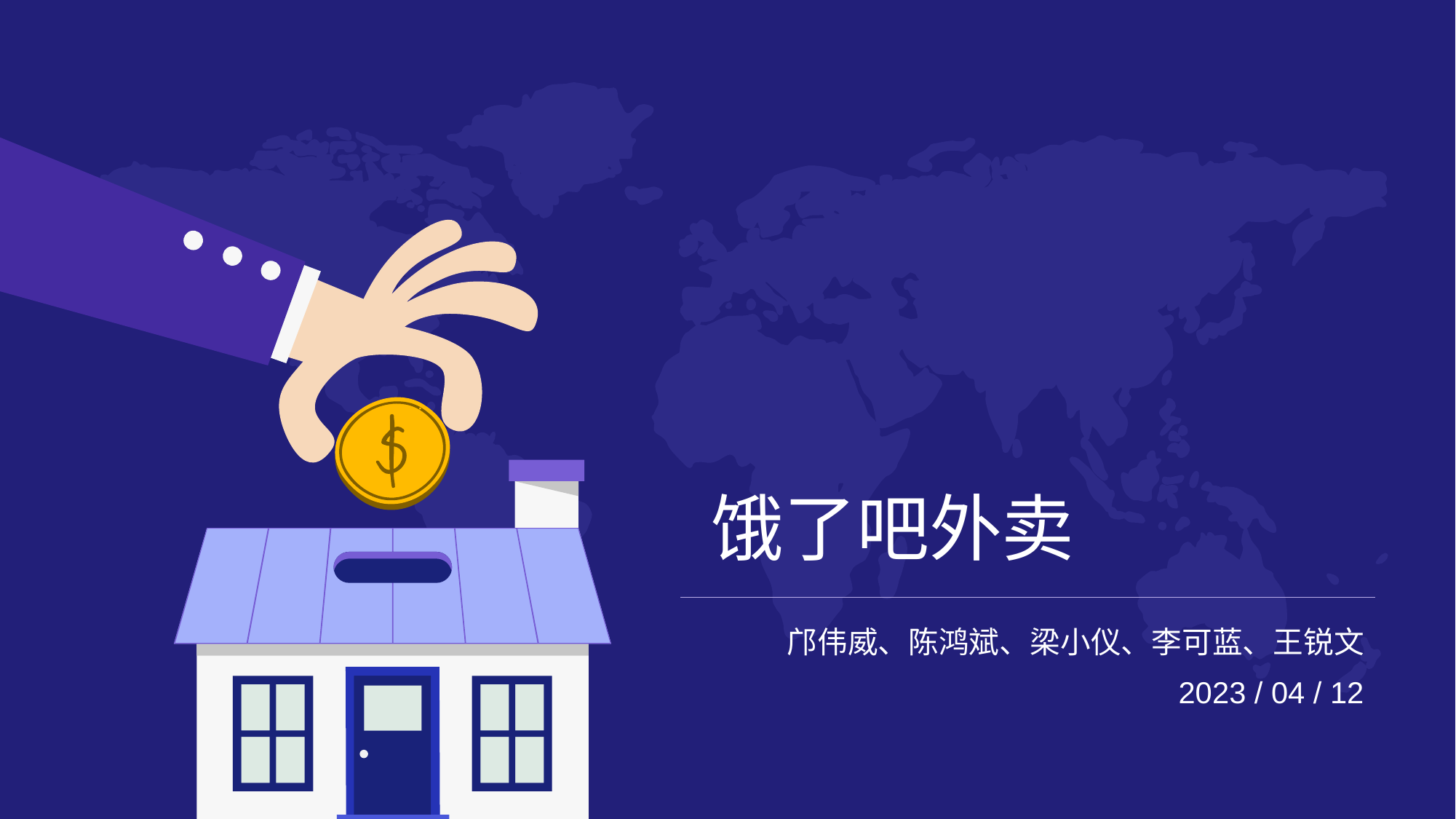

# 饿了吧外卖
邝伟威、陈鸿斌、梁小仪、李可蓝、王锐文
2023 / 04 / 12